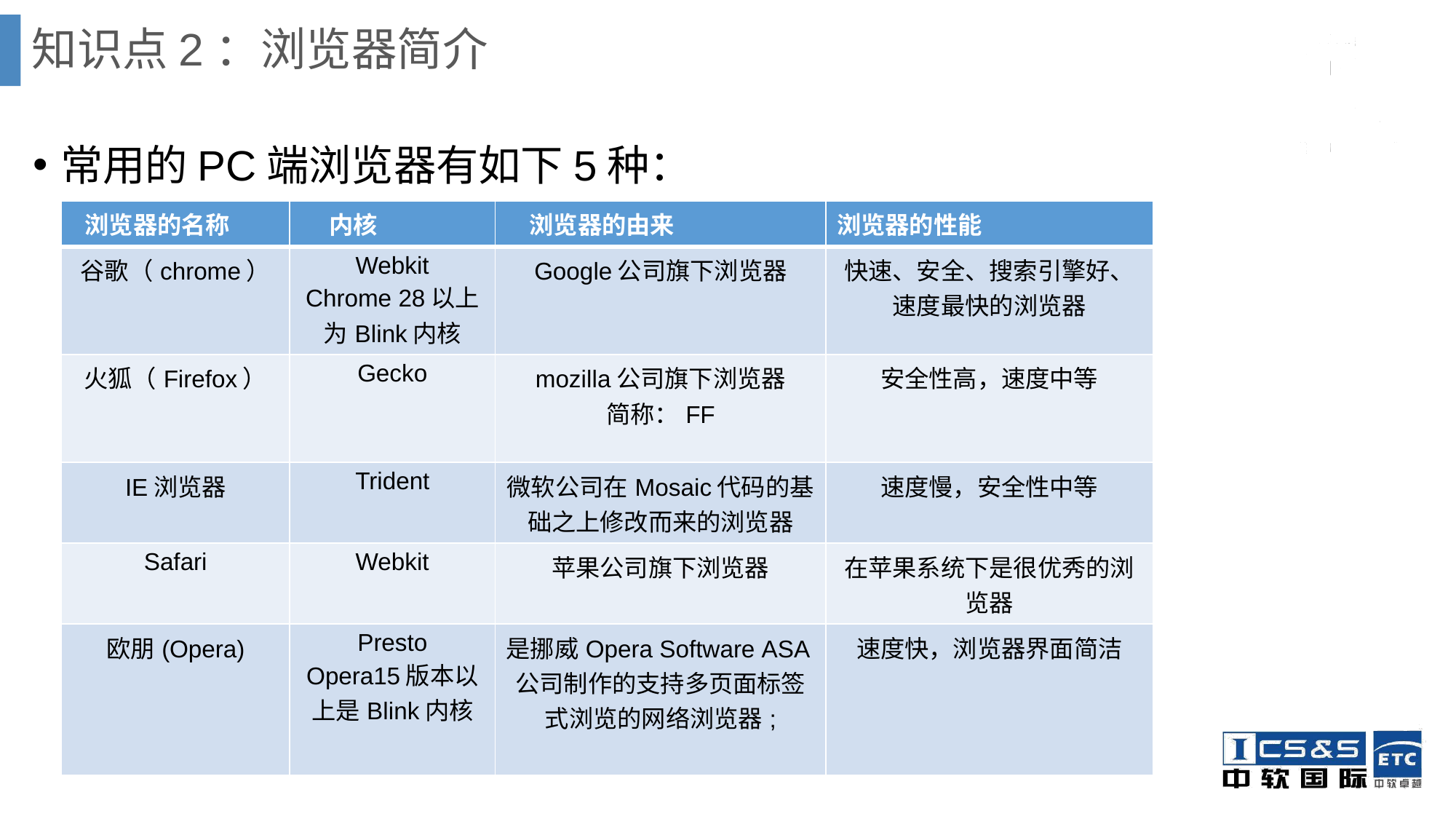

# 知识点2：浏览器简介
常用的PC端浏览器有如下5种：
| 浏览器的名称 | 内核 | 浏览器的由来 | 浏览器的性能 |
| --- | --- | --- | --- |
| 谷歌（chrome） | Webkit Chrome 28以上为Blink内核 | Google公司旗下浏览器 | 快速、安全、搜索引擎好、速度最快的浏览器 |
| 火狐（Firefox） | Gecko | mozilla公司旗下浏览器 简称：FF | 安全性高，速度中等 |
| IE浏览器 | Trident | 微软公司在Mosaic代码的基础之上修改而来的浏览器 | 速度慢，安全性中等 |
| Safari | Webkit | 苹果公司旗下浏览器 | 在苹果系统下是很优秀的浏览器 |
| 欧朋(Opera) | Presto Opera15版本以上是Blink内核 | 是挪威Opera Software ASA公司制作的支持多页面标签式浏览的网络浏览器; | 速度快，浏览器界面简洁 |